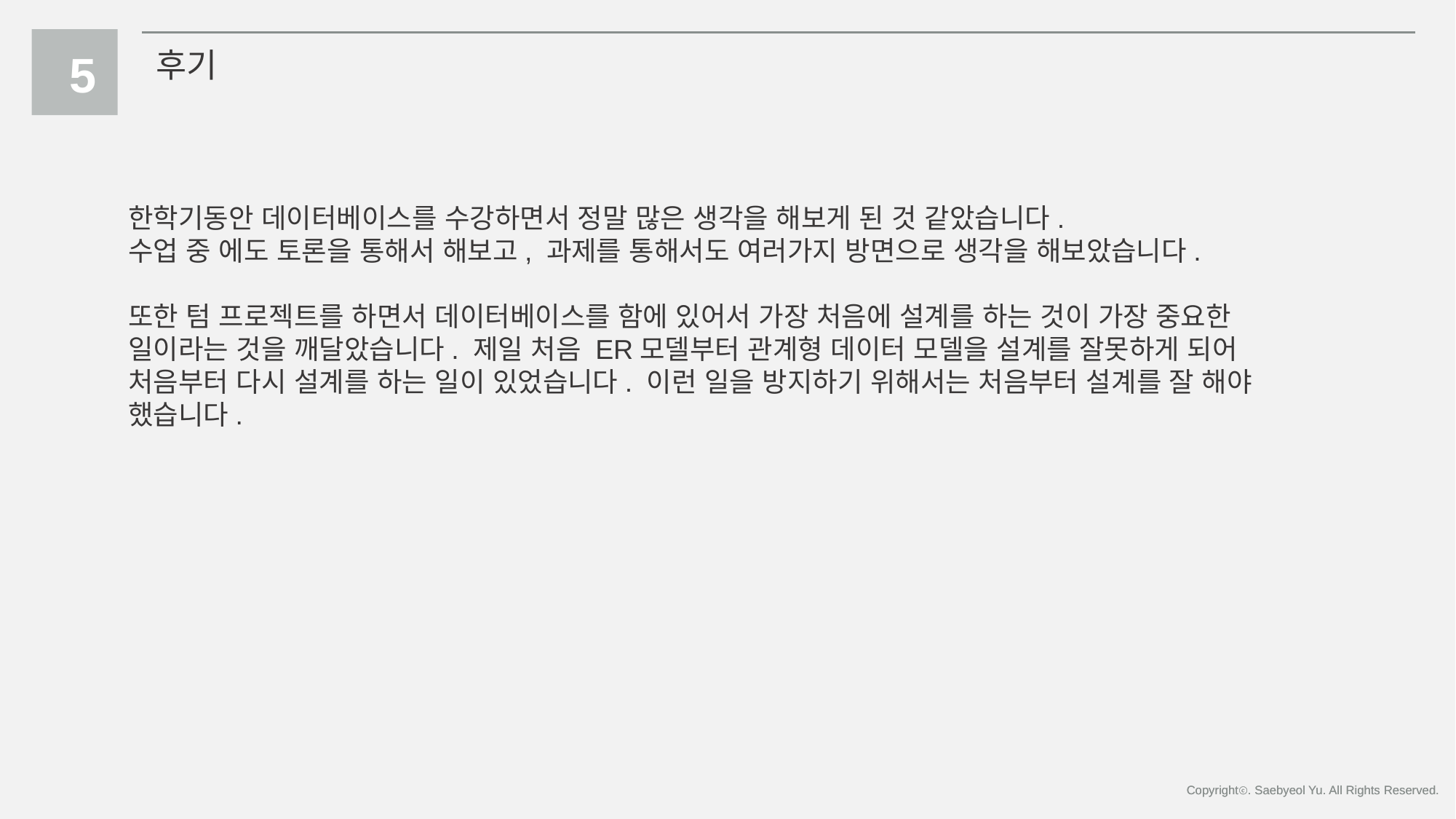

5
후기
한학기동안 데이터베이스를 수강하면서 정말 많은 생각을 해보게 된 것 같았습니다.
수업 중 에도 토론을 통해서 해보고, 과제를 통해서도 여러가지 방면으로 생각을 해보았습니다.

또한 텀 프로젝트를 하면서 데이터베이스를 함에 있어서 가장 처음에 설계를 하는 것이 가장 중요한 일이라는 것을 깨달았습니다. 제일 처음 ER모델부터 관계형 데이터 모델을 설계를 잘못하게 되어 처음부터 다시 설계를 하는 일이 있었습니다. 이런 일을 방지하기 위해서는 처음부터 설계를 잘 해야 했습니다.
Copyrightⓒ. Saebyeol Yu. All Rights Reserved.